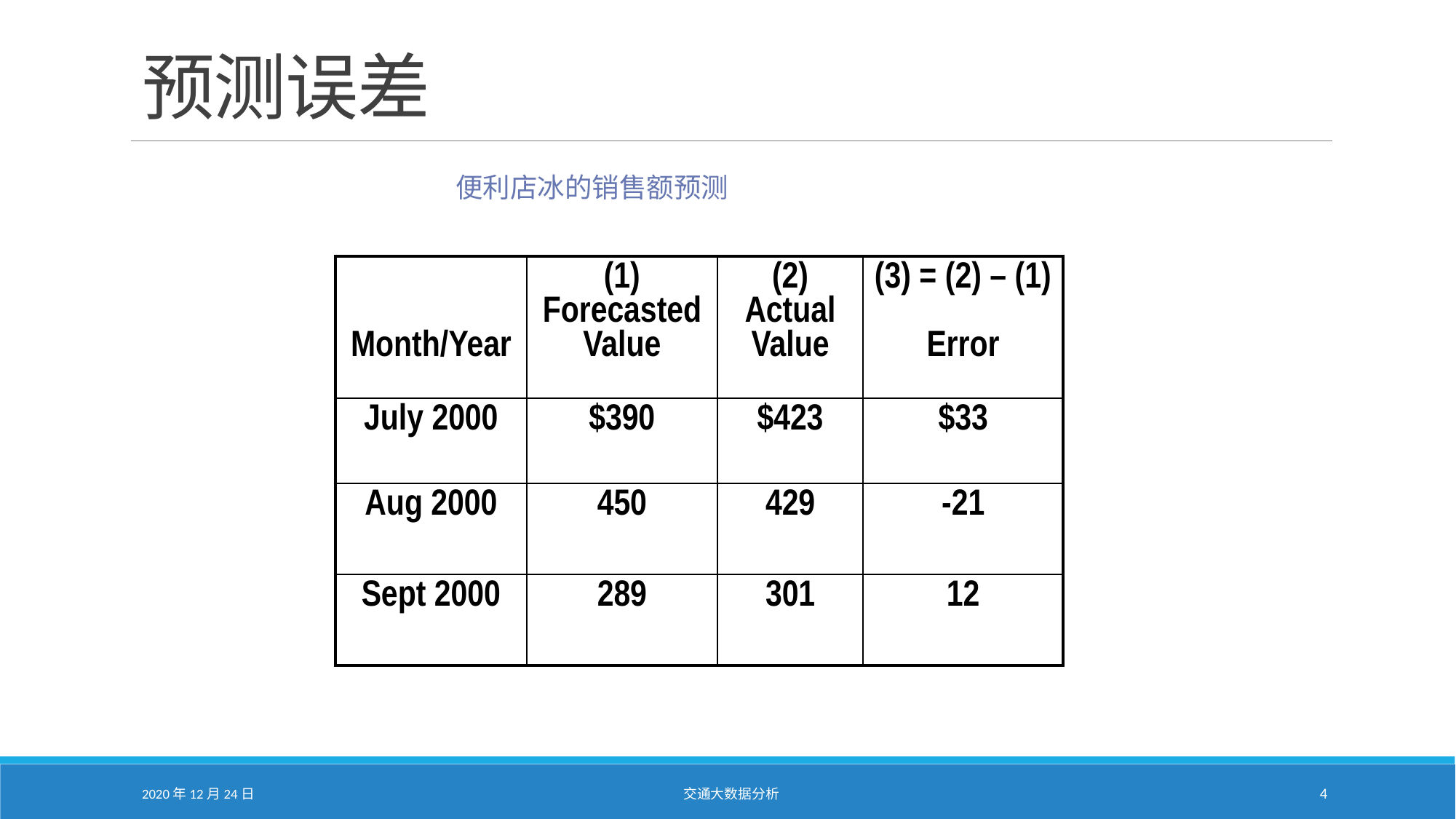

# 预测误差
便利店冰的销售额预测
| Month/Year | (1) Forecasted Value | (2) Actual Value | (3) = (2) – (1) Error |
| --- | --- | --- | --- |
| July 2000 | $390 | $423 | $33 |
| Aug 2000 | 450 | 429 | -21 |
| Sept 2000 | 289 | 301 | 12 |
2020年12月24日
交通大数据分析
4